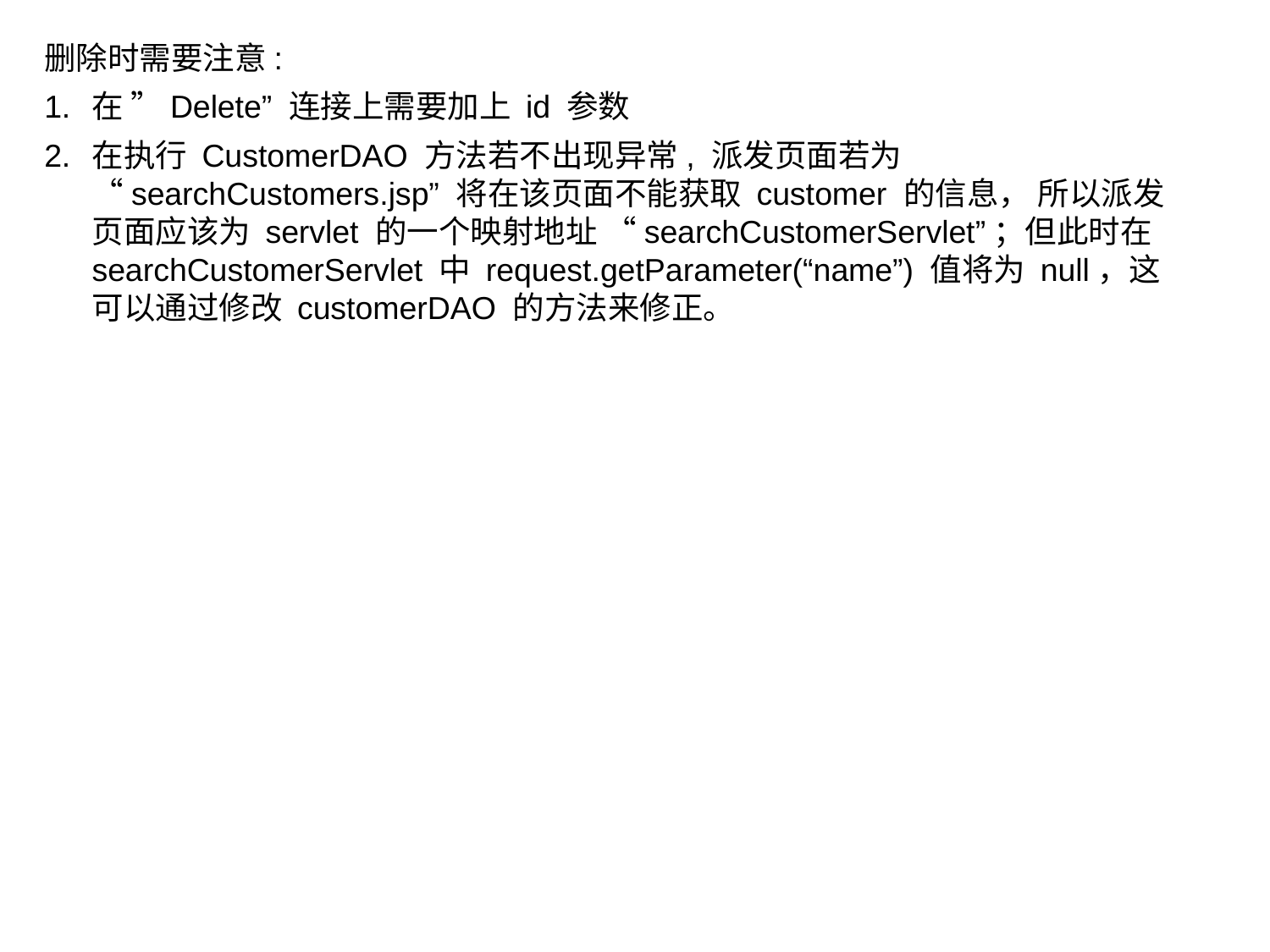

删除时需要注意:
在 ”Delete” 连接上需要加上 id 参数
在执行 CustomerDAO 方法若不出现异常, 派发页面若为 “searchCustomers.jsp” 将在该页面不能获取 customer 的信息， 所以派发页面应该为 servlet 的一个映射地址 “searchCustomerServlet”；但此时在 searchCustomerServlet 中 request.getParameter(“name”) 值将为 null，这可以通过修改 customerDAO 的方法来修正。